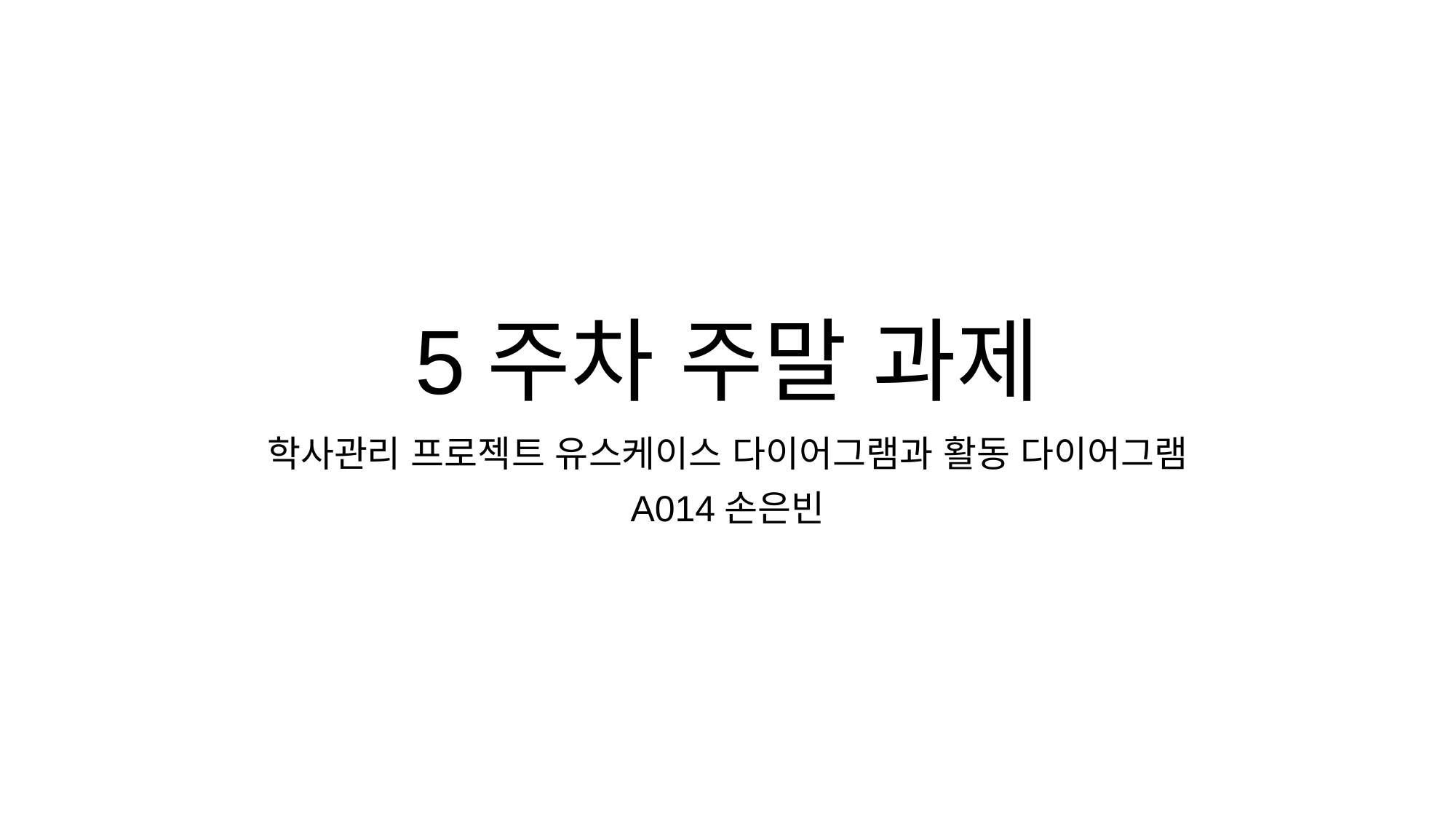

# 5주차 주말 과제
학사관리 프로젝트 유스케이스 다이어그램과 활동 다이어그램
A014손은빈